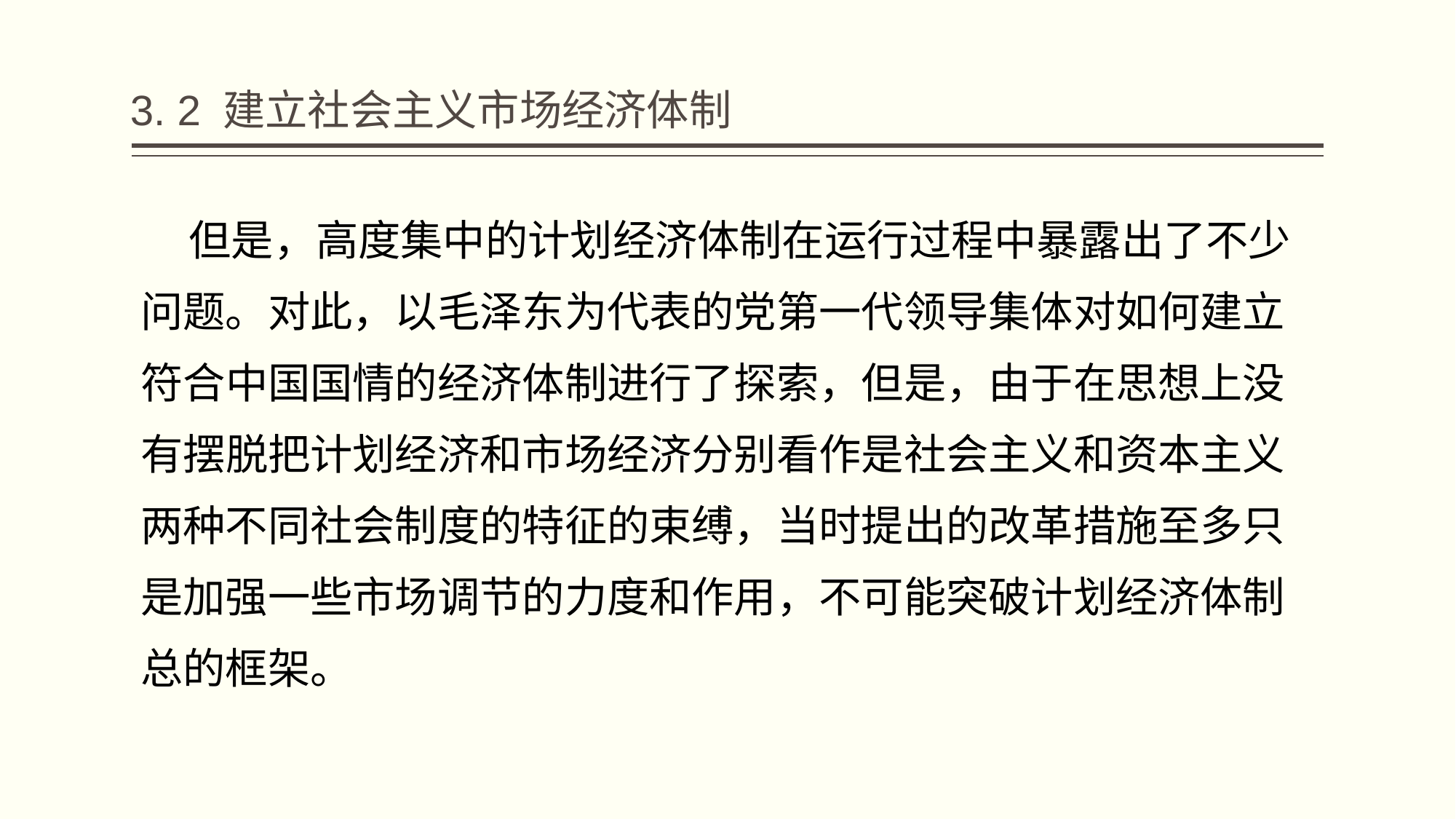

# 3. 2 建立社会主义市场经济体制
    但是，高度集中的计划经济体制在运行过程中暴露出了不少问题。对此，以毛泽东为代表的党第一代领导集体对如何建立符合中国国情的经济体制进行了探索，但是，由于在思想上没有摆脱把计划经济和市场经济分别看作是社会主义和资本主义两种不同社会制度的特征的束缚，当时提出的改革措施至多只是加强一些市场调节的力度和作用，不可能突破计划经济体制总的框架。